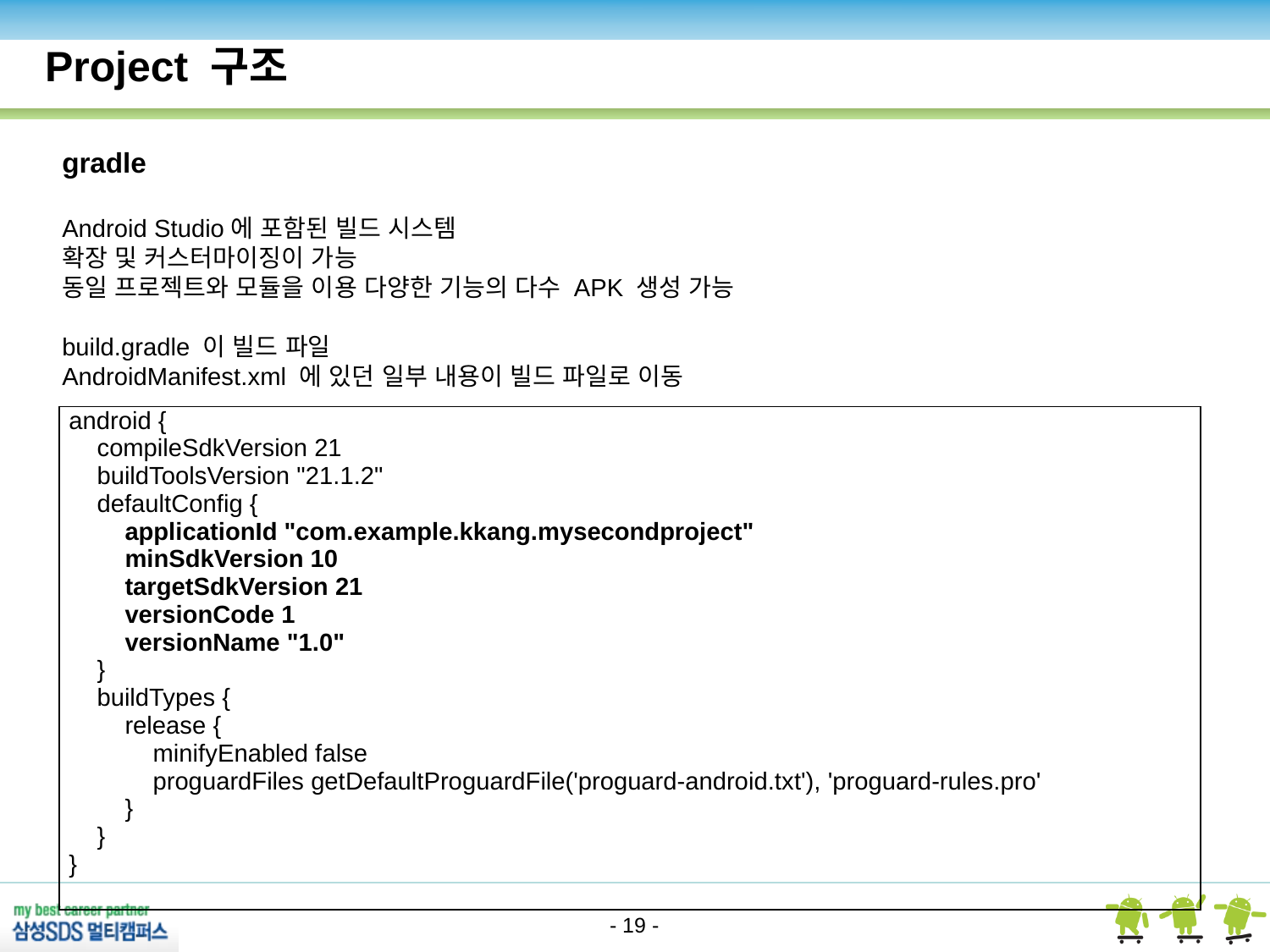

Project 구조
gradle

Android Studio에 포함된 빌드 시스템
확장 및 커스터마이징이 가능
동일 프로젝트와 모듈을 이용 다양한 기능의 다수 APK 생성 가능

build.gradle 이 빌드 파일
AndroidManifest.xml 에 있던 일부 내용이 빌드 파일로 이동

| android { compileSdkVersion 21 buildToolsVersion "21.1.2" defaultConfig { applicationId "com.example.kkang.mysecondproject" minSdkVersion 10 targetSdkVersion 21 versionCode 1 versionName "1.0" } buildTypes { release { minifyEnabled false proguardFiles getDefaultProguardFile('proguard-android.txt'), 'proguard-rules.pro' } } } |
| --- |
- 19 -